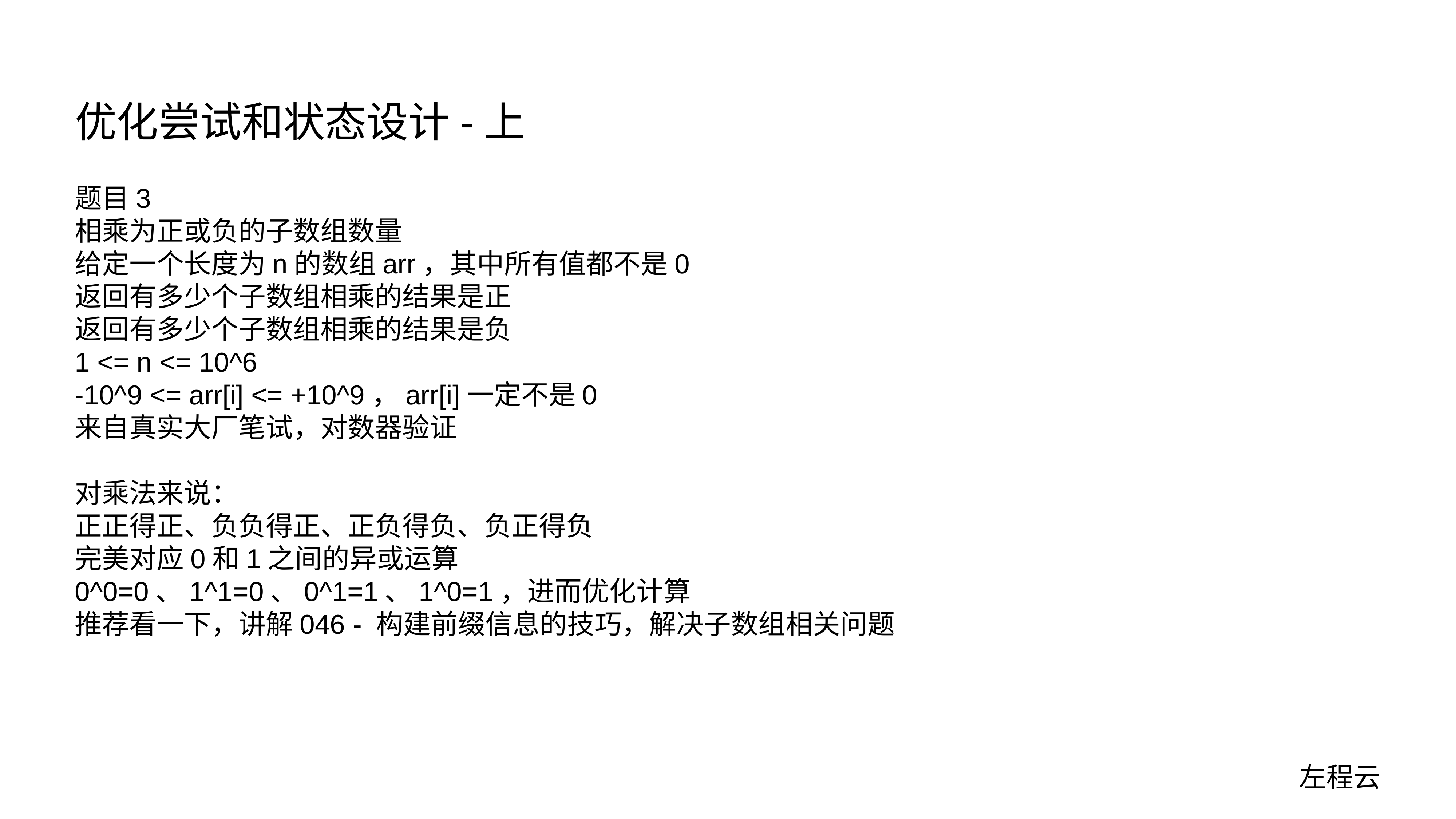

# 优化尝试和状态设计-上
题目3
相乘为正或负的子数组数量
给定一个长度为n的数组arr，其中所有值都不是0
返回有多少个子数组相乘的结果是正
返回有多少个子数组相乘的结果是负
1 <= n <= 10^6
-10^9 <= arr[i] <= +10^9，arr[i]一定不是0
来自真实大厂笔试，对数器验证

对乘法来说：
正正得正、负负得正、正负得负、负正得负
完美对应0和1之间的异或运算
0^0=0、1^1=0、0^1=1、1^0=1，进而优化计算
推荐看一下，讲解046 - 构建前缀信息的技巧，解决子数组相关问题
左程云